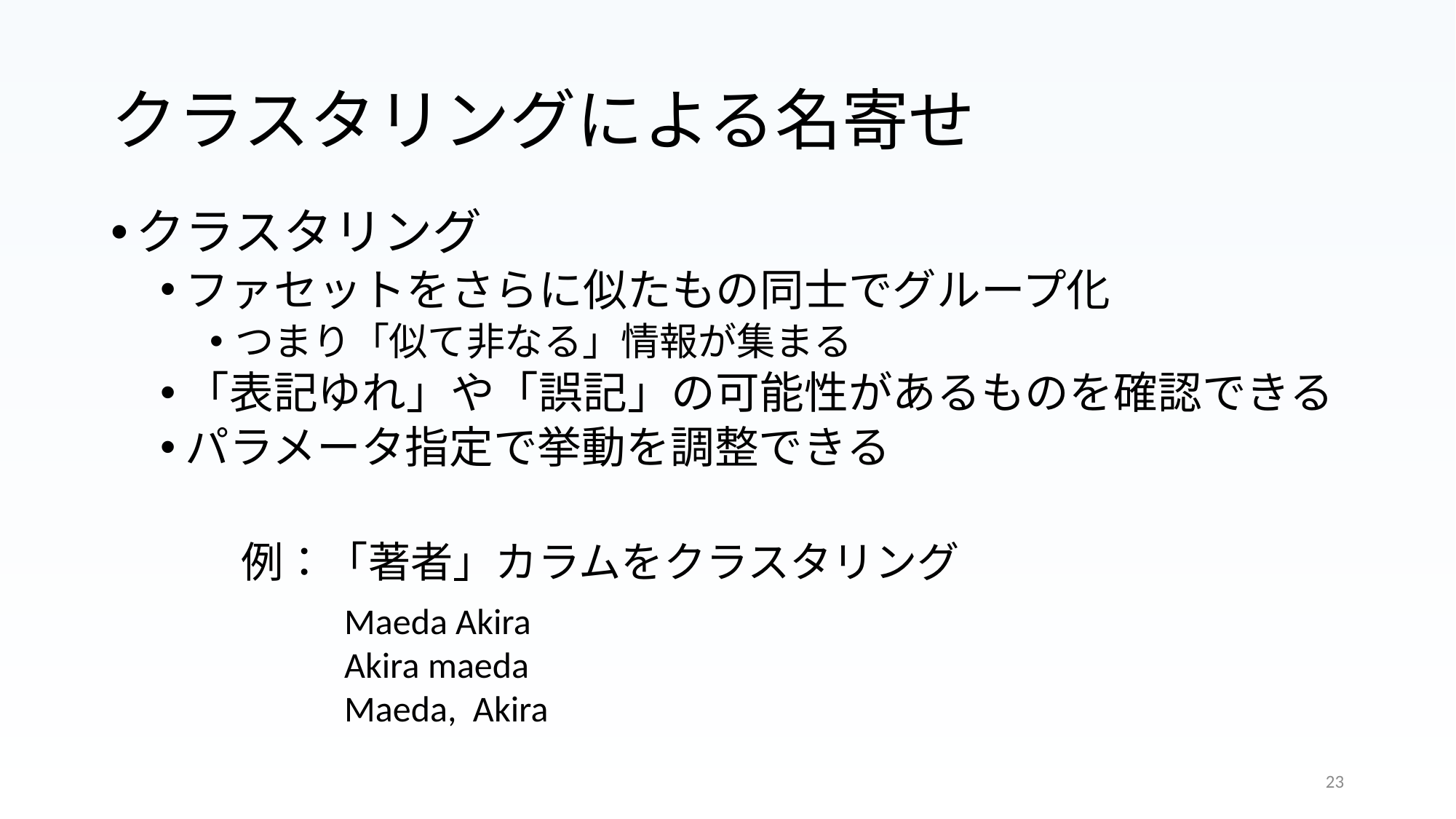

# クラスタリングによる名寄せ
クラスタリング
ファセットをさらに似たもの同士でグループ化
つまり「似て非なる」情報が集まる
「表記ゆれ」や「誤記」の可能性があるものを確認できる
パラメータ指定で挙動を調整できる
例：「著者」カラムをクラスタリング
Maeda Akira
Akira maeda
Maeda,  Akira
23